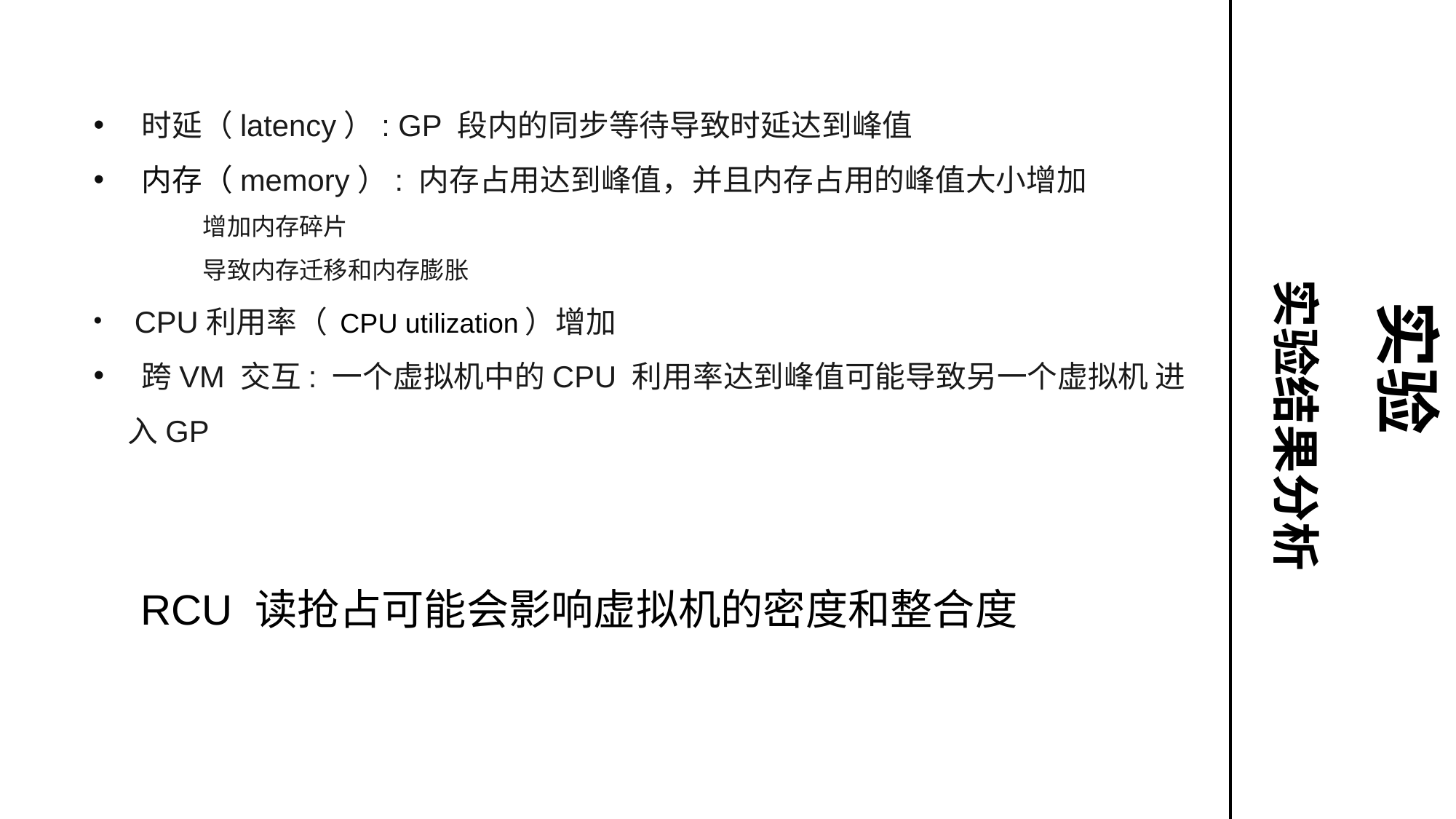

时延（latency）: GP 段内的同步等待导致时延达到峰值
 内存（memory）: 内存占用达到峰值，并且内存占用的峰值大小增加
	增加内存碎片
	导致内存迁移和内存膨胀
 CPU利用率（ CPU utilization）增加
 跨VM 交互: 一个虚拟机中的CPU 利用率达到峰值可能导致另一个虚拟机 进入GP

    RCU 读抢占可能会影响虚拟机的密度和整合度

实验结果分析
实验